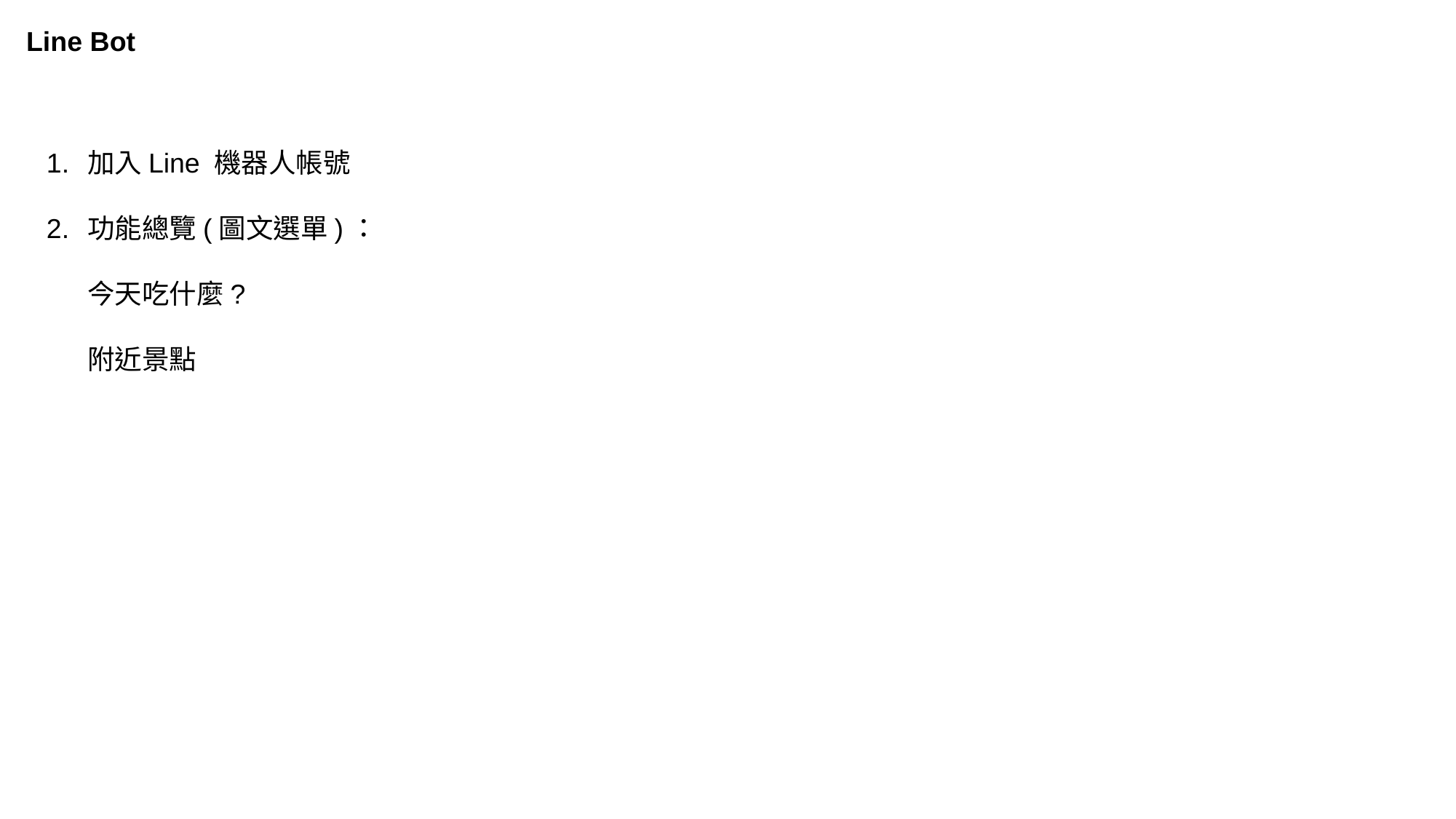

Line Bot
加入Line 機器人帳號
功能總覽(圖文選單)：
今天吃什麼?
附近景點